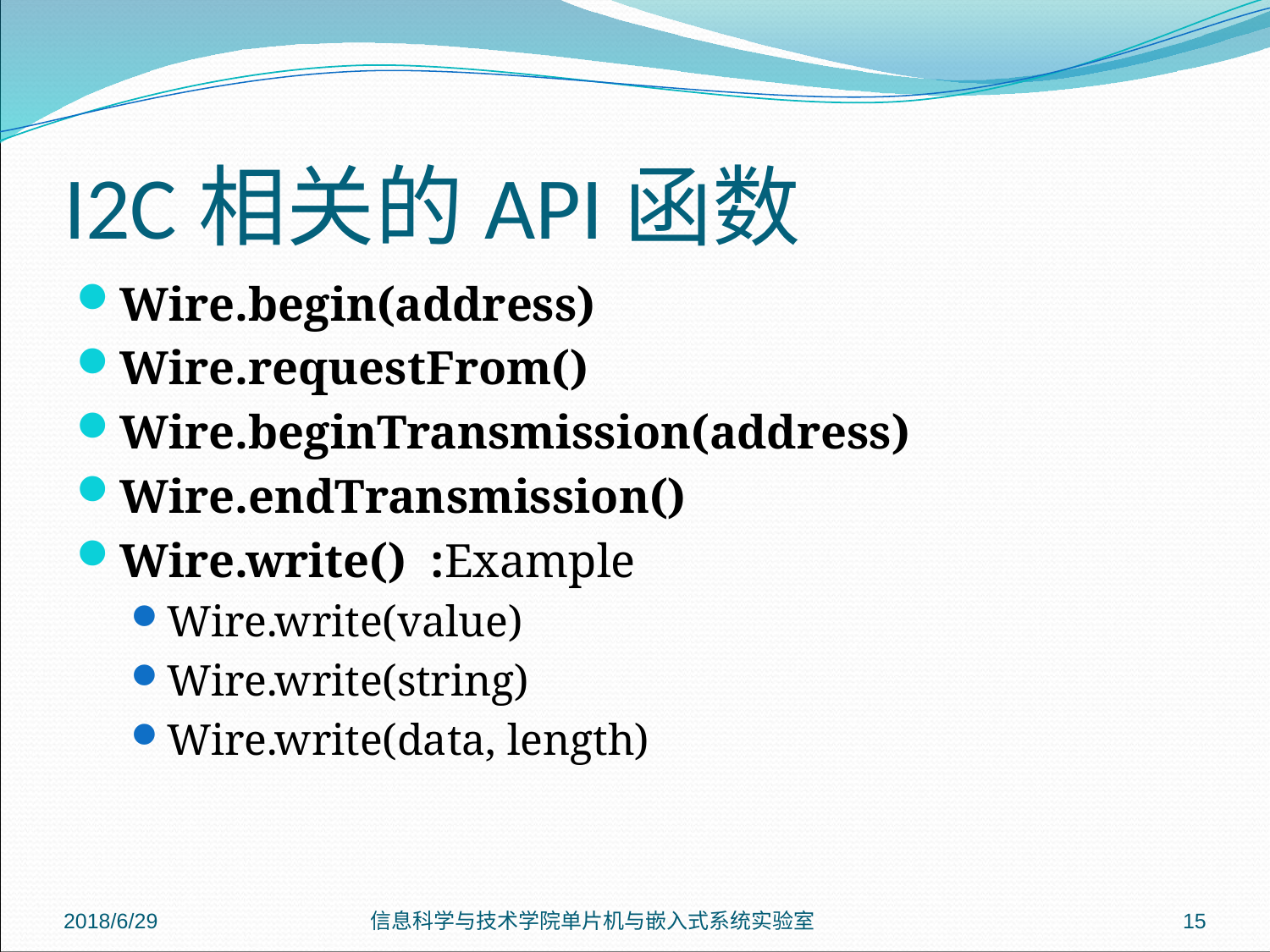

# I2C相关的API函数
Wire.begin(address)
Wire.requestFrom()
Wire.beginTransmission(address)
Wire.endTransmission()
Wire.write()  :Example
Wire.write(value)
Wire.write(string)
Wire.write(data, length)

2018/6/29
信息科学与技术学院单片机与嵌入式系统实验室
15